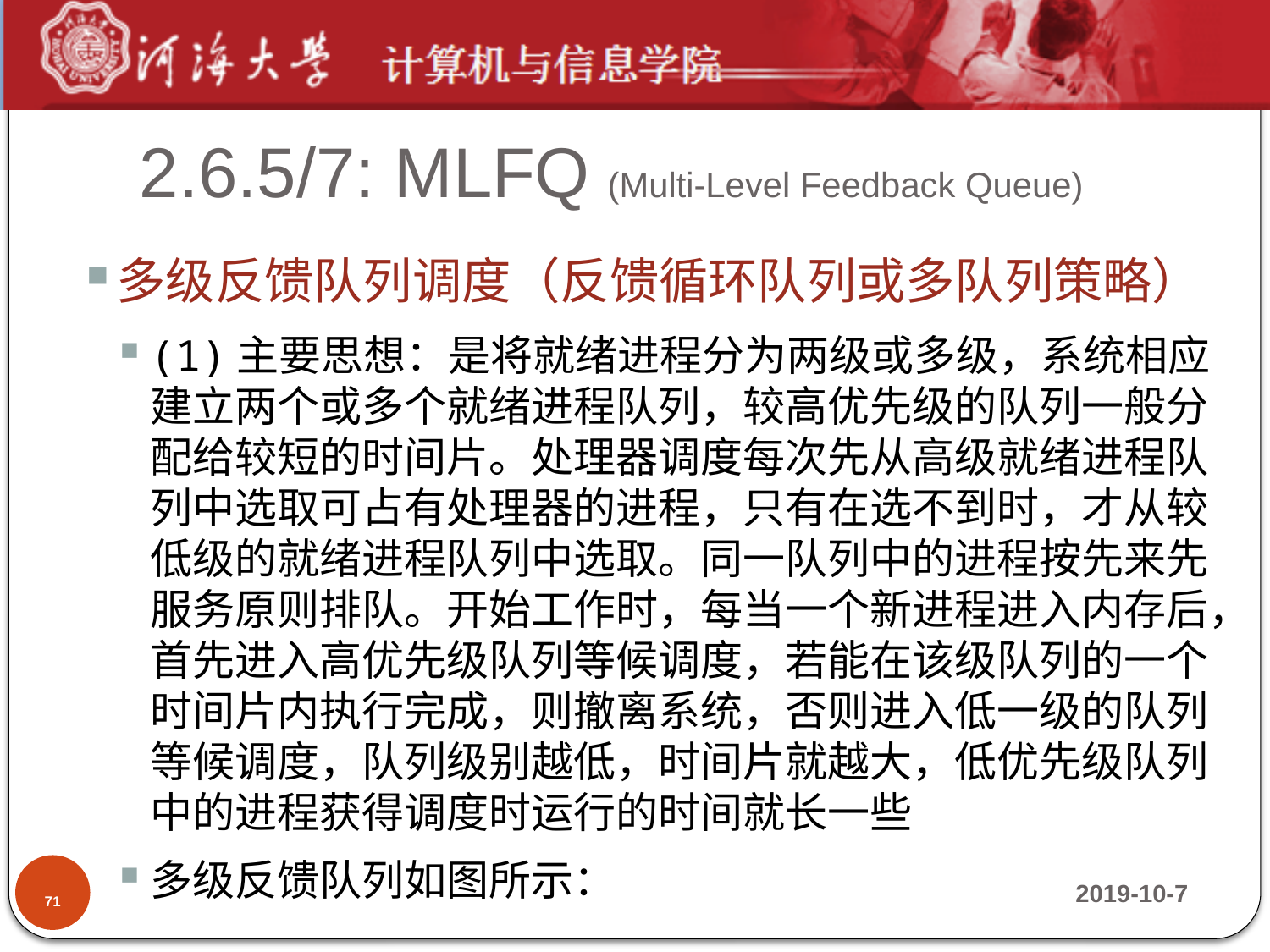

71
2.6.5/7: MLFQ (Multi-Level Feedback Queue)
多级反馈队列调度（反馈循环队列或多队列策略）
(1)主要思想：是将就绪进程分为两级或多级，系统相应建立两个或多个就绪进程队列，较高优先级的队列一般分配给较短的时间片。处理器调度每次先从高级就绪进程队列中选取可占有处理器的进程，只有在选不到时，才从较低级的就绪进程队列中选取。同一队列中的进程按先来先服务原则排队。开始工作时，每当一个新进程进入内存后，首先进入高优先级队列等候调度，若能在该级队列的一个时间片内执行完成，则撤离系统，否则进入低一级的队列等候调度，队列级别越低，时间片就越大，低优先级队列中的进程获得调度时运行的时间就长一些
多级反馈队列如图所示：
2019-10-7